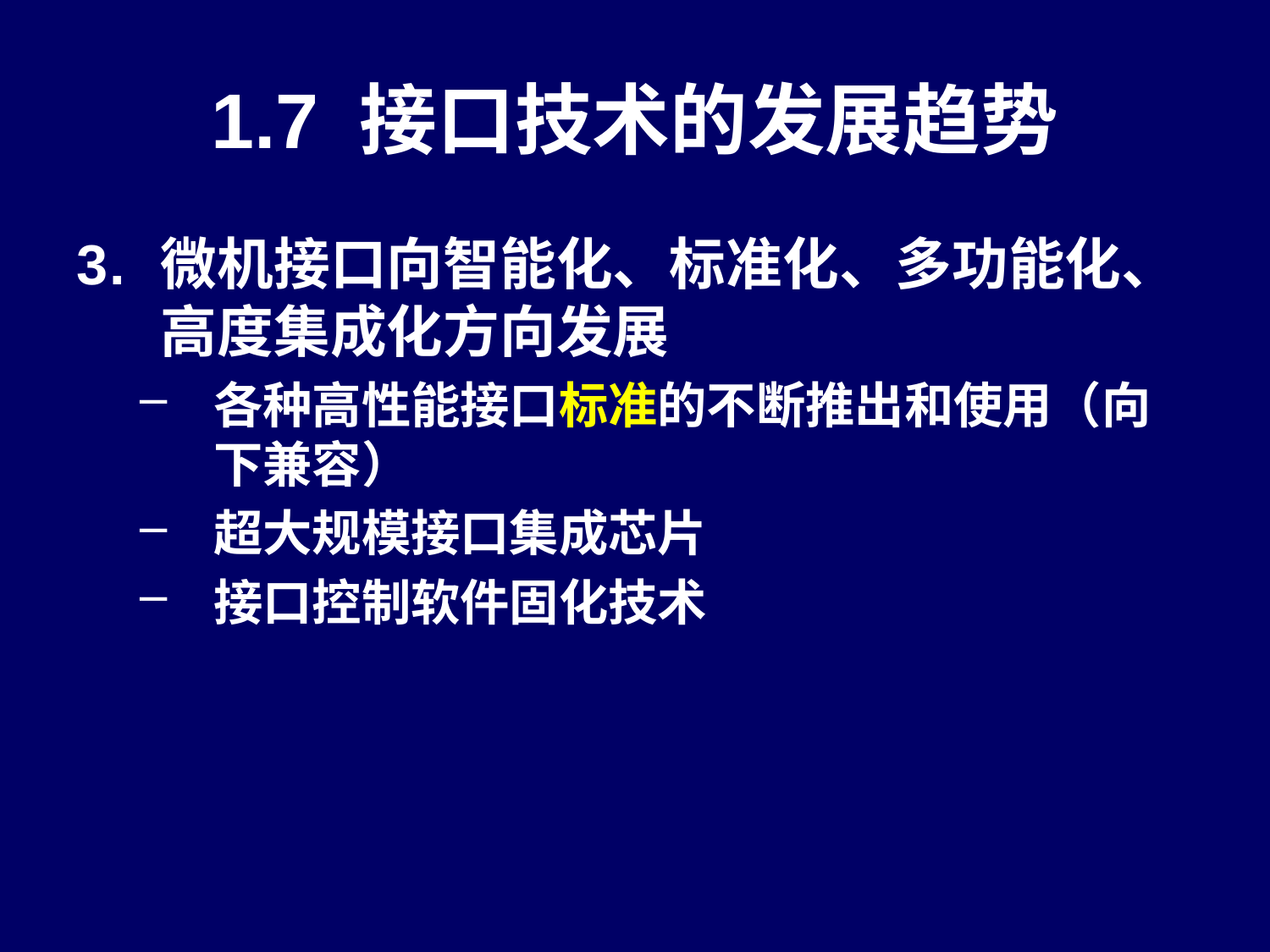

# 1.7 接口技术的发展趋势
微机接口向智能化、标准化、多功能化、高度集成化方向发展
各种高性能接口标准的不断推出和使用（向下兼容）
超大规模接口集成芯片
接口控制软件固化技术